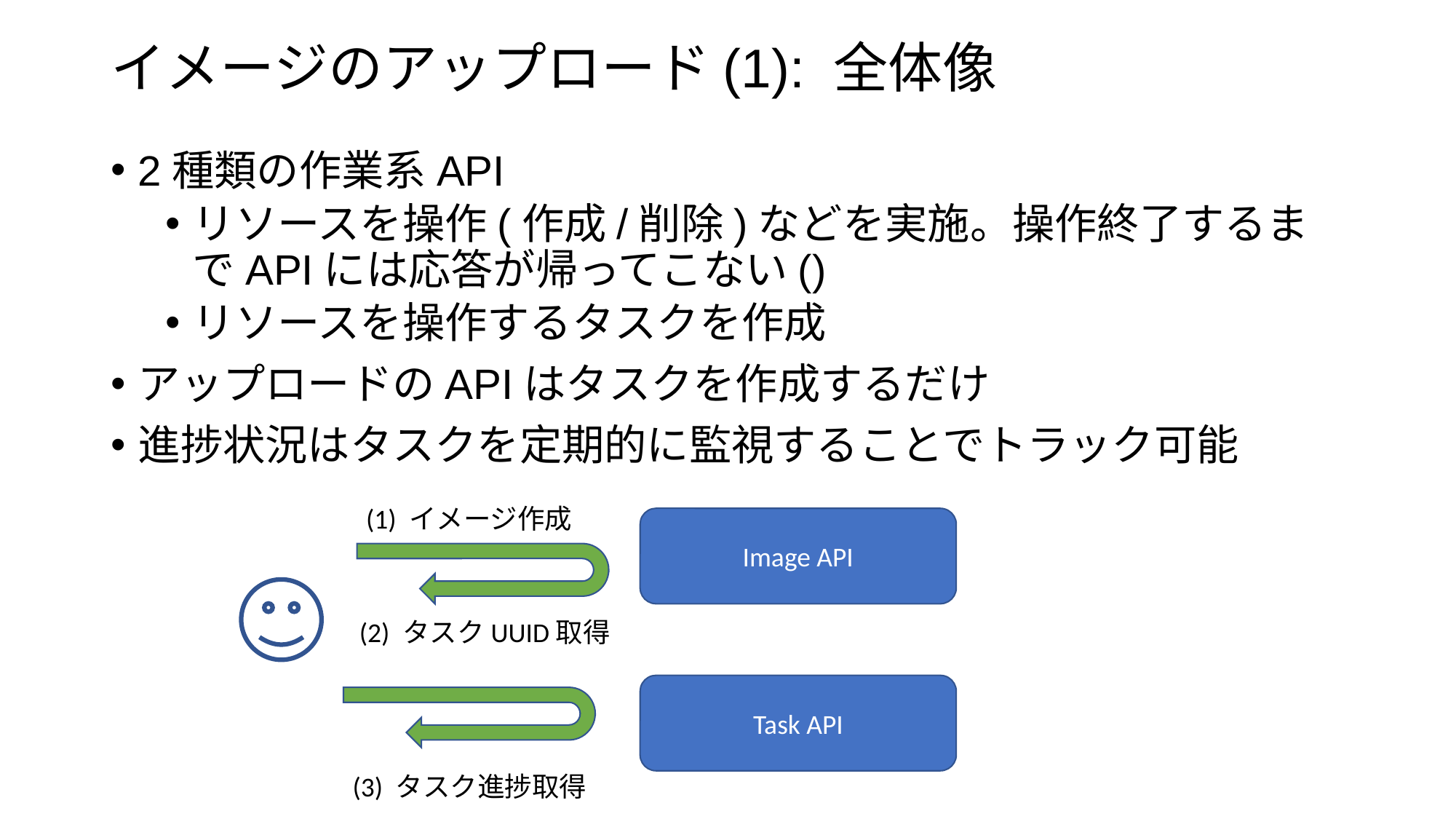

# イメージのアップロード(1): 全体像
2種類の作業系API
リソースを操作(作成/削除)などを実施。操作終了するまでAPIには応答が帰ってこない()
リソースを操作するタスクを作成
アップロードのAPIはタスクを作成するだけ
進捗状況はタスクを定期的に監視することでトラック可能

(1) イメージ作成
Image API

(2) タスクUUID取得
Task API
(3) タスク進捗取得